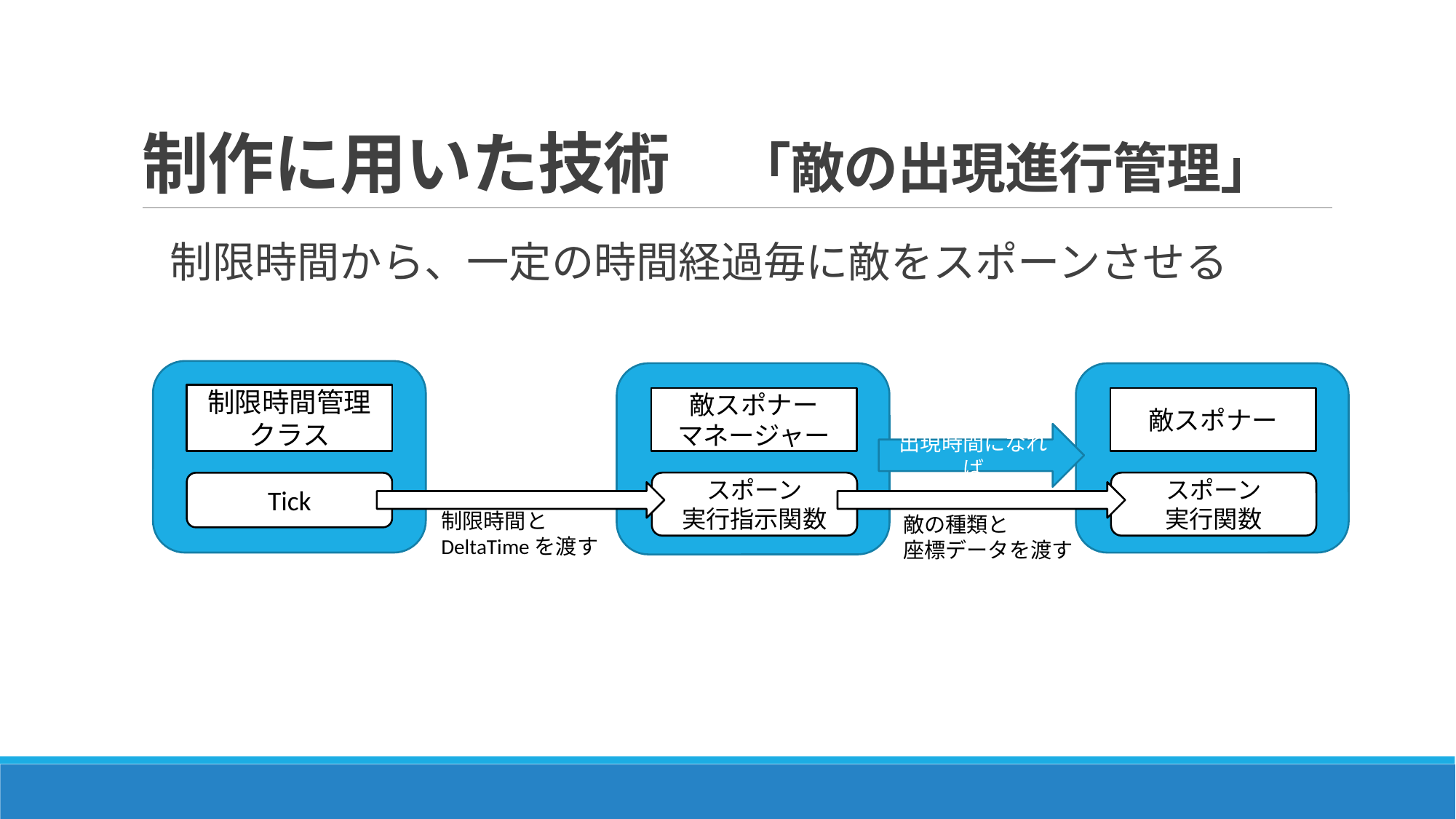

# 制作に用いた技術　「敵の出現進行管理」
制限時間から、一定の時間経過毎に敵をスポーンさせる

制限時間管理クラス
敵スポナー
マネージャー
スポーン
実行指示関数
Tick

制限時間と
DeltaTimeを渡す

敵スポナー
スポーン
実行関数
出現時間になれば

敵の種類と
座標データを渡す